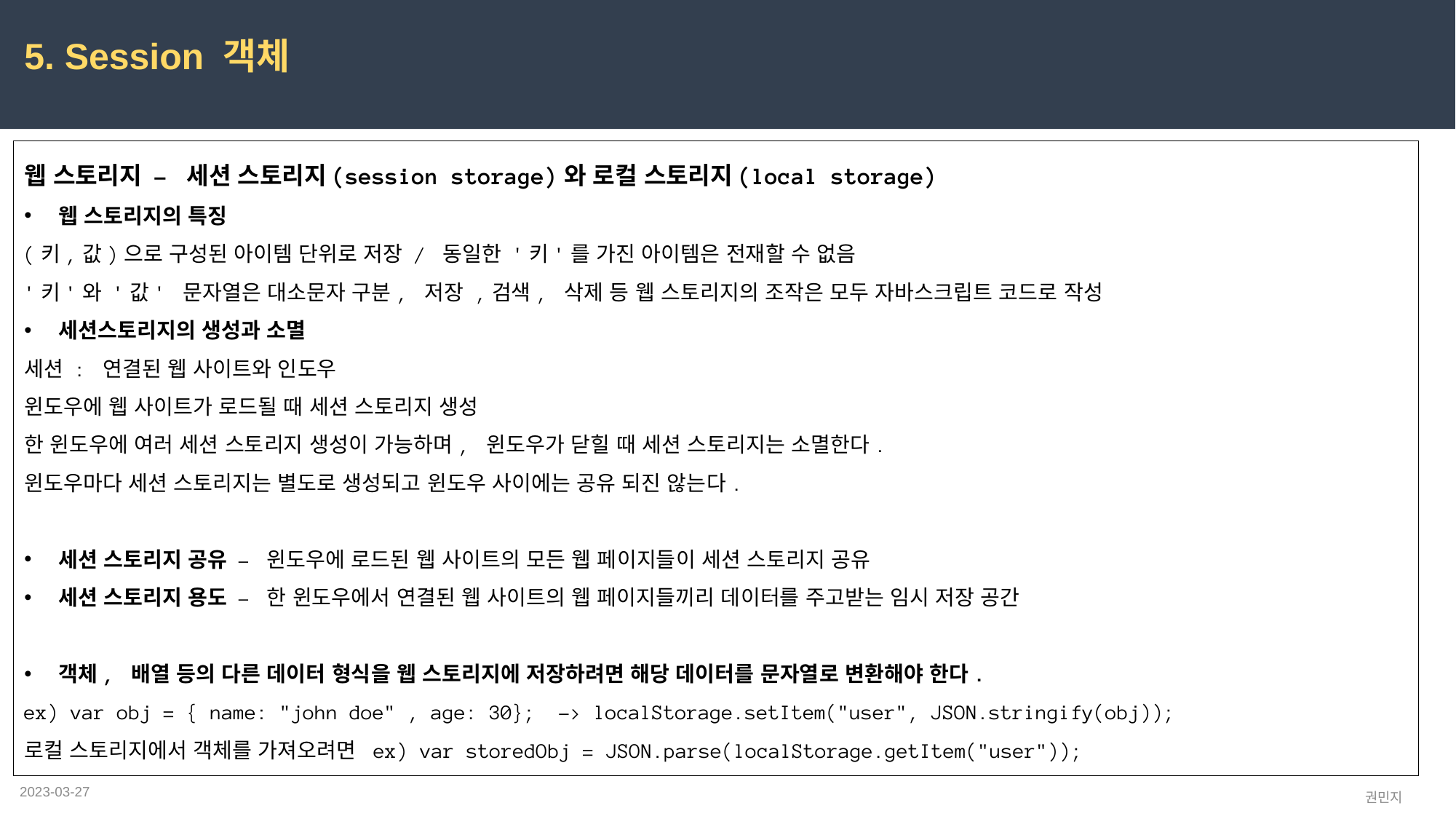

5. Session 객체
웹 스토리지 - 세션 스토리지(session storage)와 로컬 스토리지(local storage)
웹 스토리지의 특징
(키,값)으로 구성된 아이템 단위로 저장 / 동일한 '키'를 가진 아이템은 전재할 수 없음
'키'와 '값' 문자열은 대소문자 구분, 저장 ,검색, 삭제 등 웹 스토리지의 조작은 모두 자바스크립트 코드로 작성
세션스토리지의 생성과 소멸
세션 : 연결된 웹 사이트와 인도우
윈도우에 웹 사이트가 로드될 때 세션 스토리지 생성
한 윈도우에 여러 세션 스토리지 생성이 가능하며, 윈도우가 닫힐 때 세션 스토리지는 소멸한다.
윈도우마다 세션 스토리지는 별도로 생성되고 윈도우 사이에는 공유 되진 않는다.

세션 스토리지 공유 - 윈도우에 로드된 웹 사이트의 모든 웹 페이지들이 세션 스토리지 공유
세션 스토리지 용도 - 한 윈도우에서 연결된 웹 사이트의 웹 페이지들끼리 데이터를 주고받는 임시 저장 공간

객체, 배열 등의 다른 데이터 형식을 웹 스토리지에 저장하려면 해당 데이터를 문자열로 변환해야 한다.
ex) var obj = { name: "john doe" , age: 30};  -> localStorage.setItem("user", JSON.stringify(obj));
로컬 스토리지에서 객체를 가져오려면  ex) var storedObj = JSON.parse(localStorage.getItem("user"));
2023-03-27
권민지